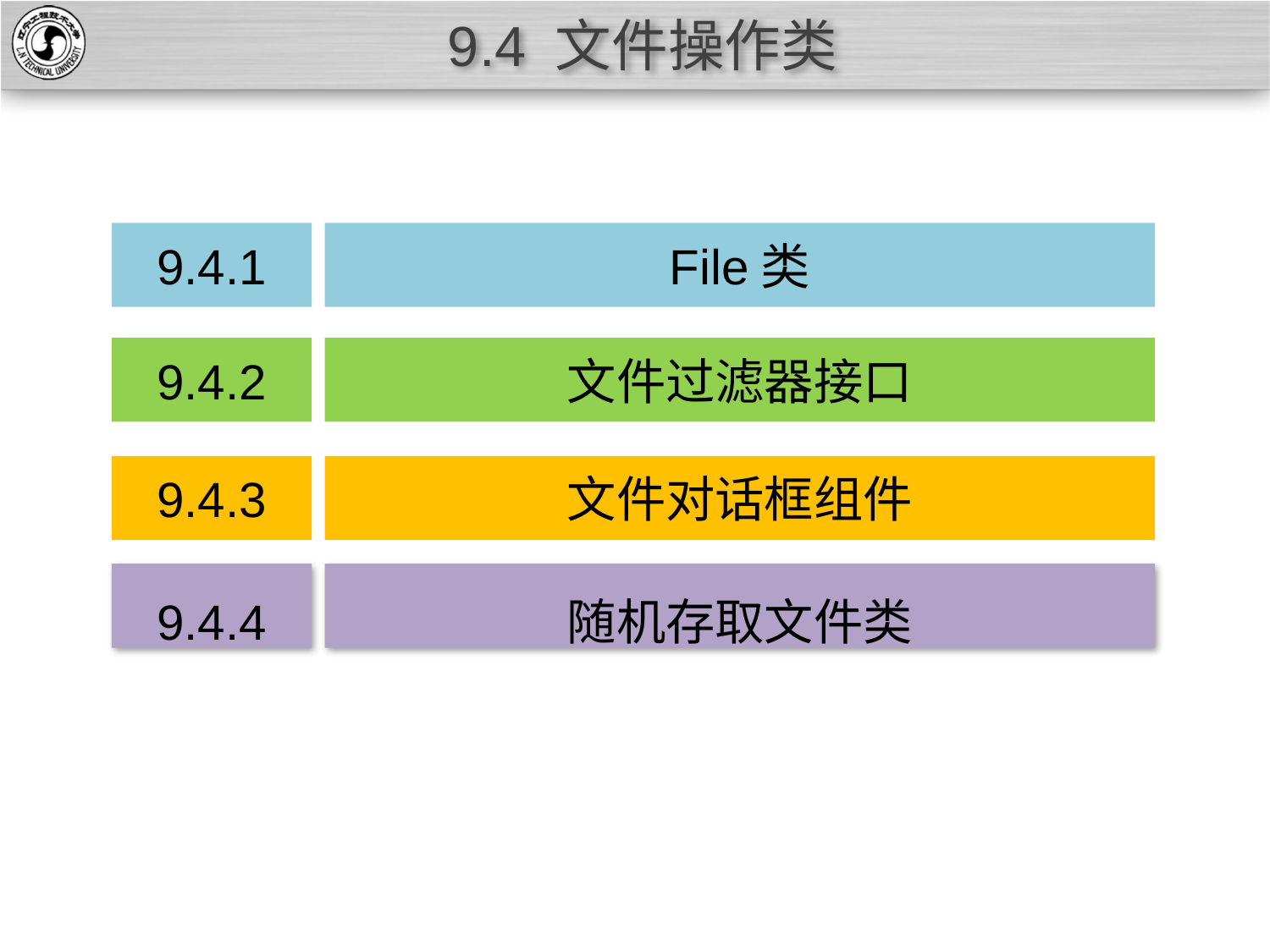

# 9.4 文件操作类
9.4.1
File类
9.4.2
文件过滤器接口
9.4.3
文件对话框组件
9.4.4
随机存取文件类